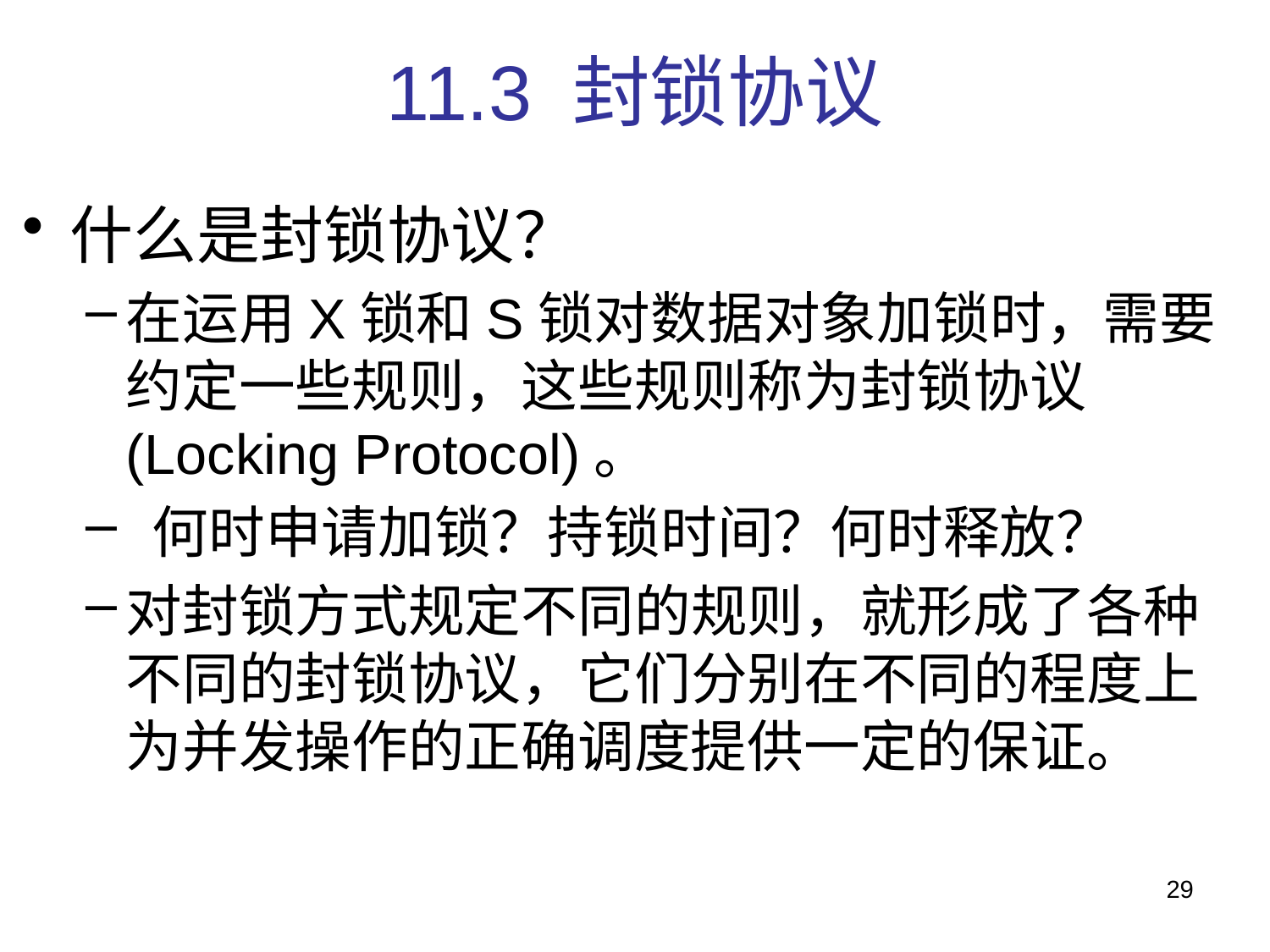

# 11.3 封锁协议
什么是封锁协议？
在运用X锁和S锁对数据对象加锁时，需要约定一些规则，这些规则称为封锁协议(Locking Protocol)。
 何时申请加锁？持锁时间？何时释放？
对封锁方式规定不同的规则，就形成了各种不同的封锁协议，它们分别在不同的程度上为并发操作的正确调度提供一定的保证。
29